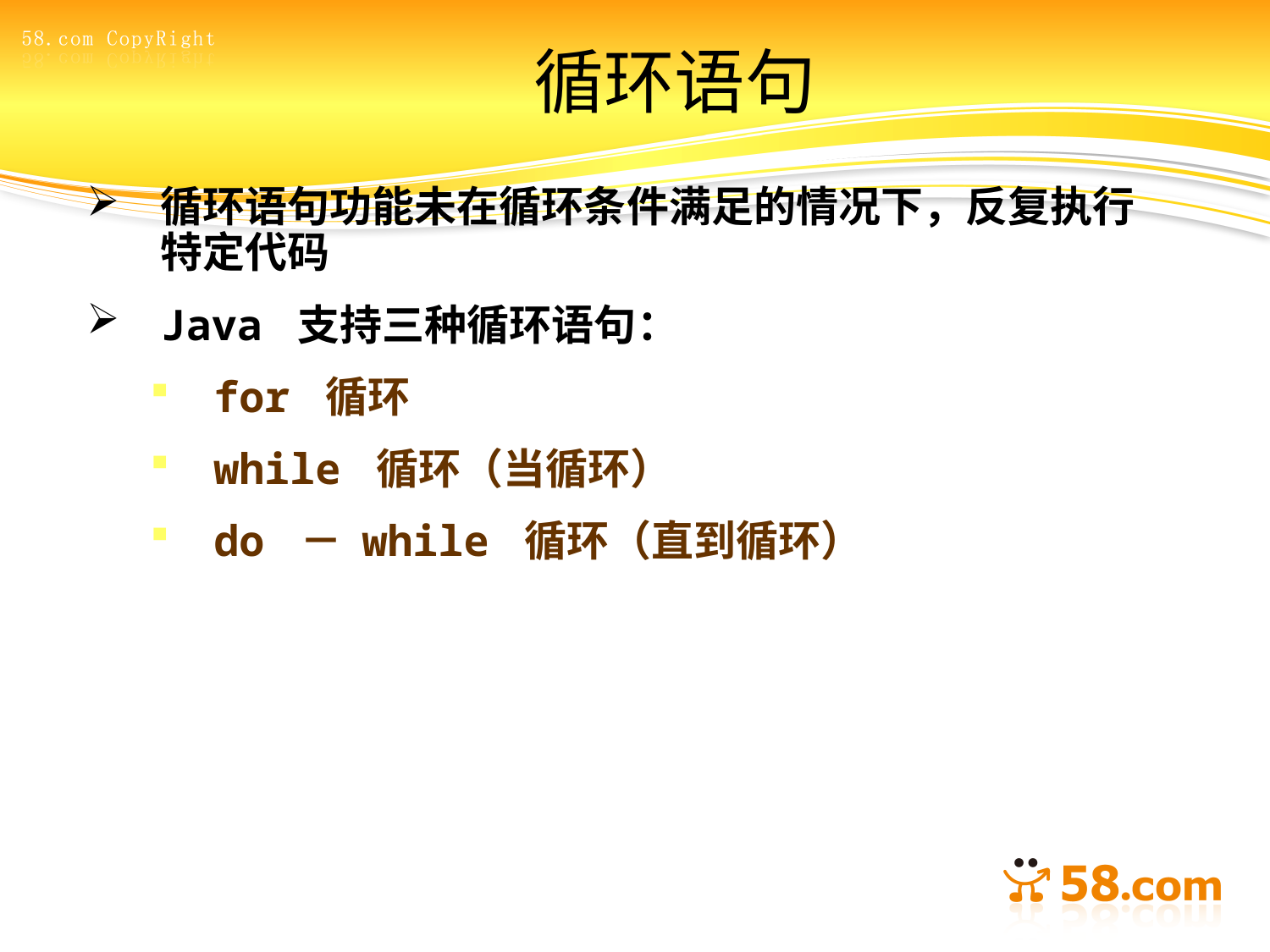

# 循环语句
循环语句功能未在循环条件满足的情况下，反复执行特定代码
Java 支持三种循环语句：
for 循环
while 循环（当循环）
do － while 循环（直到循环）